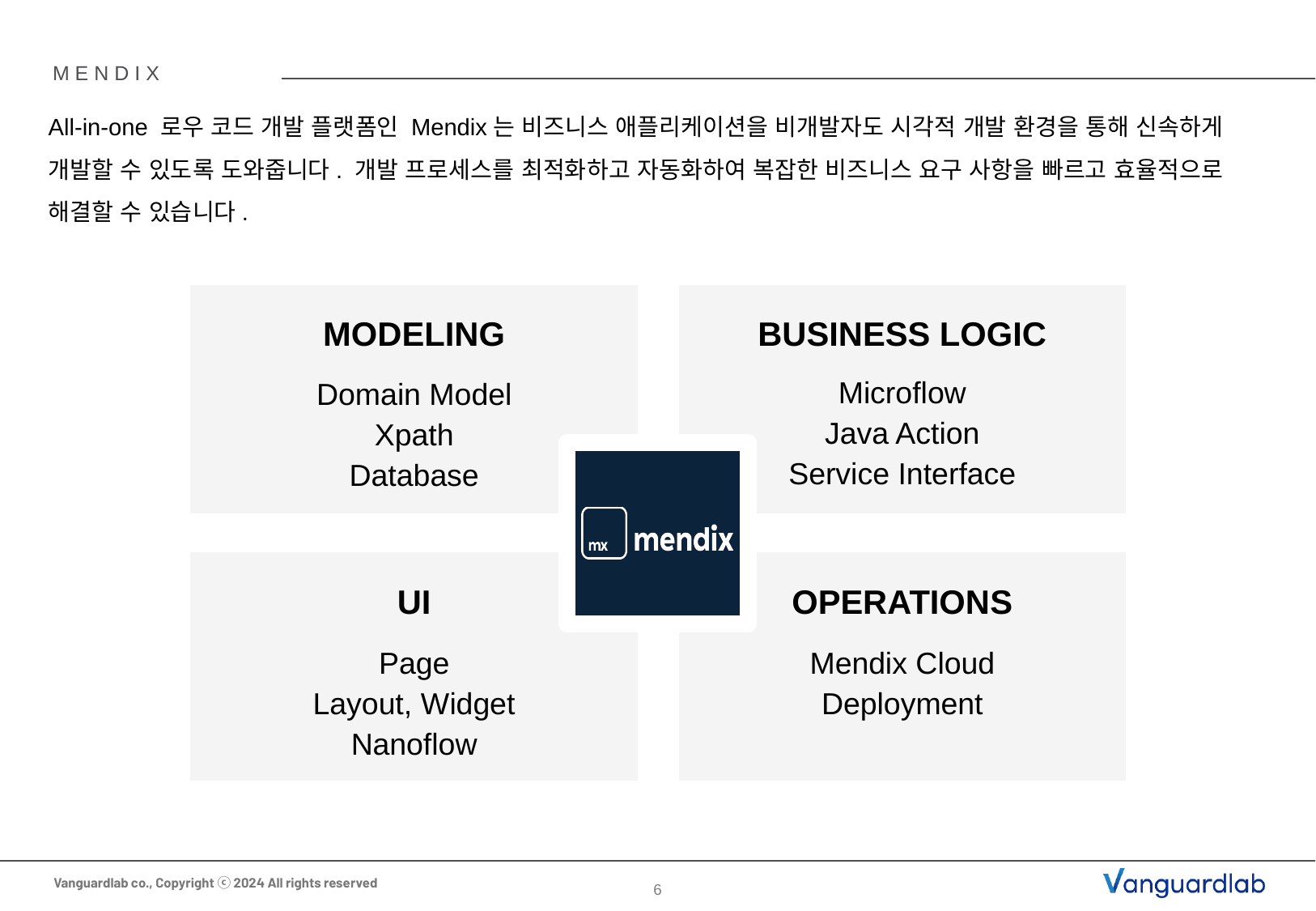

# MENDIX
All-in-one 로우 코드 개발 플랫폼인 Mendix는 비즈니스 애플리케이션을 비개발자도 시각적 개발 환경을 통해 신속하게 개발할 수 있도록 도와줍니다. 개발 프로세스를 최적화하고 자동화하여 복잡한 비즈니스 요구 사항을 빠르고 효율적으로 해결할 수 있습니다.

MODELING
Domain Model
Xpath
Database

BUSINESS LOGIC
Microflow
Java Action
Service Interface

.

UI
Page
Layout, Widget
Nanoflow

OPERATIONS
Mendix Cloud
Deployment